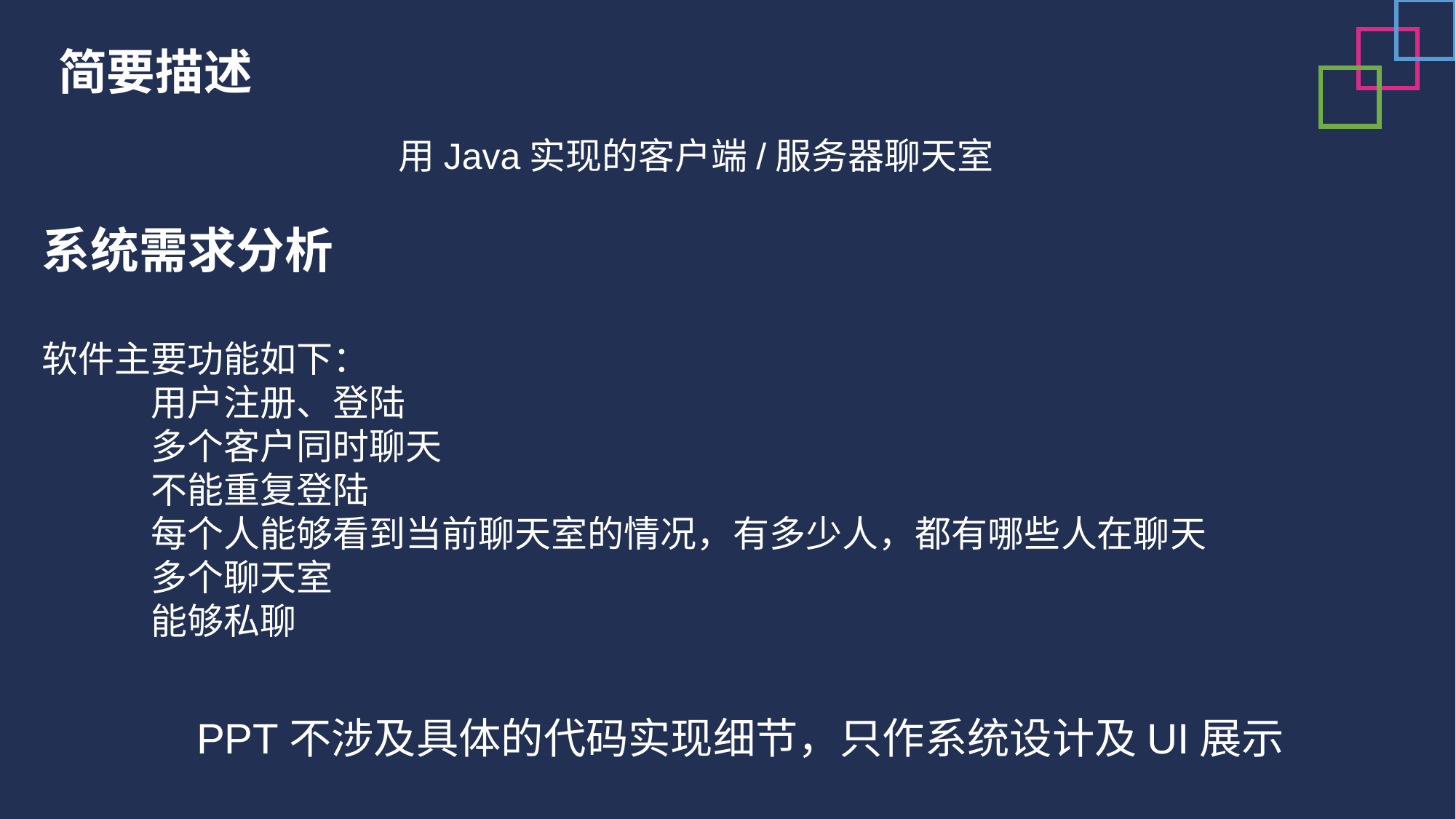

简要描述

用Java实现的客户端/服务器聊天室
系统需求分析

软件主要功能如下：
用户注册、登陆
多个客户同时聊天
不能重复登陆
每个人能够看到当前聊天室的情况，有多少人，都有哪些人在聊天
多个聊天室
能够私聊
PPT不涉及具体的代码实现细节，只作系统设计及UI展示